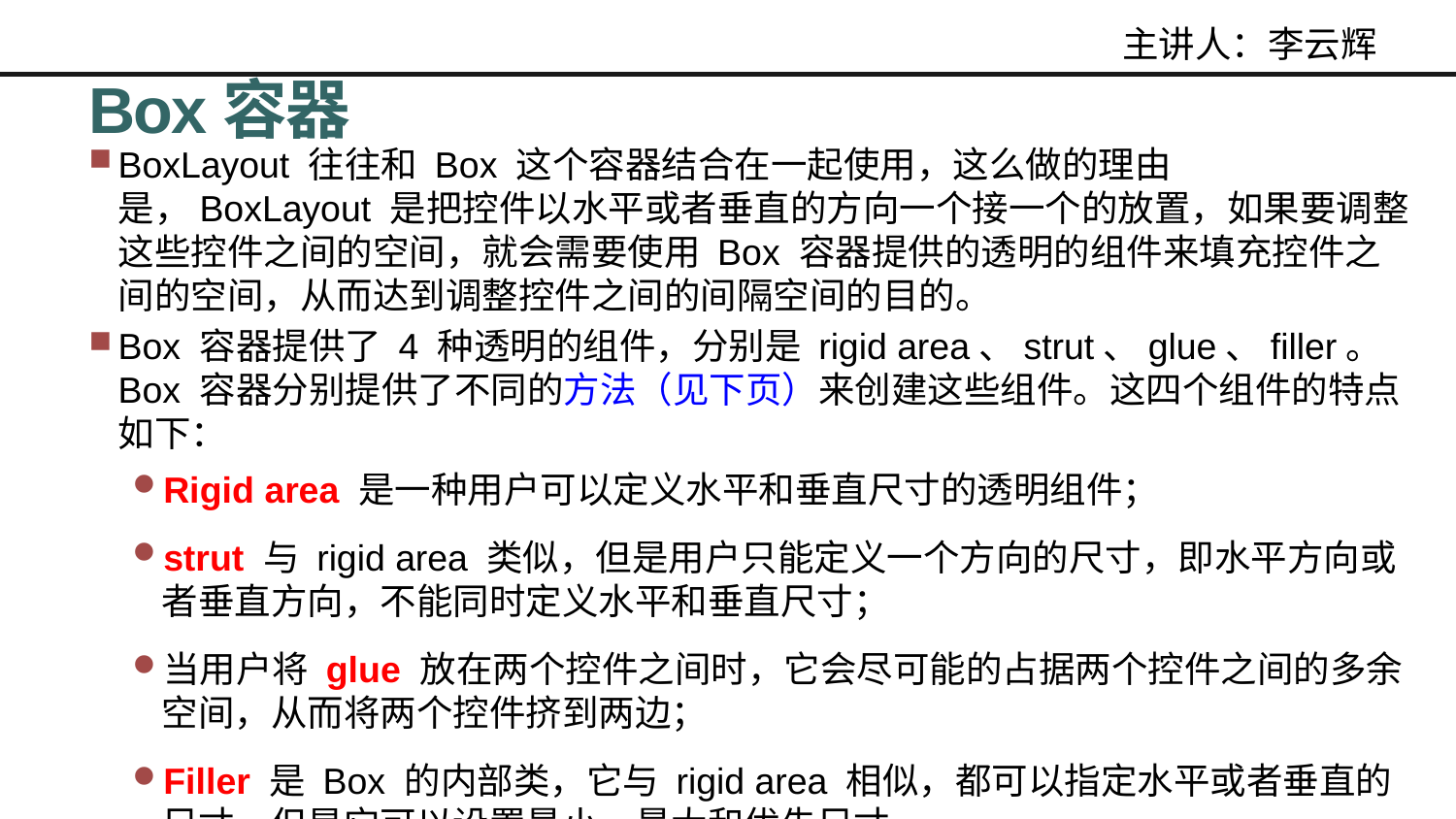

# Box容器
BoxLayout 往往和 Box 这个容器结合在一起使用，这么做的理由是，BoxLayout 是把控件以水平或者垂直的方向一个接一个的放置，如果要调整这些控件之间的空间，就会需要使用 Box 容器提供的透明的组件来填充控件之间的空间，从而达到调整控件之间的间隔空间的目的。
Box 容器提供了 4 种透明的组件，分别是 rigid area、strut、glue、filler。Box 容器分别提供了不同的方法（见下页）来创建这些组件。这四个组件的特点如下：
Rigid area 是一种用户可以定义水平和垂直尺寸的透明组件；
strut 与 rigid area 类似，但是用户只能定义一个方向的尺寸，即水平方向或者垂直方向，不能同时定义水平和垂直尺寸；
当用户将 glue 放在两个控件之间时，它会尽可能的占据两个控件之间的多余空间，从而将两个控件挤到两边；
Filler 是 Box 的内部类，它与 rigid area 相似，都可以指定水平或者垂直的尺寸，但是它可以设置最小，最大和优先尺寸。